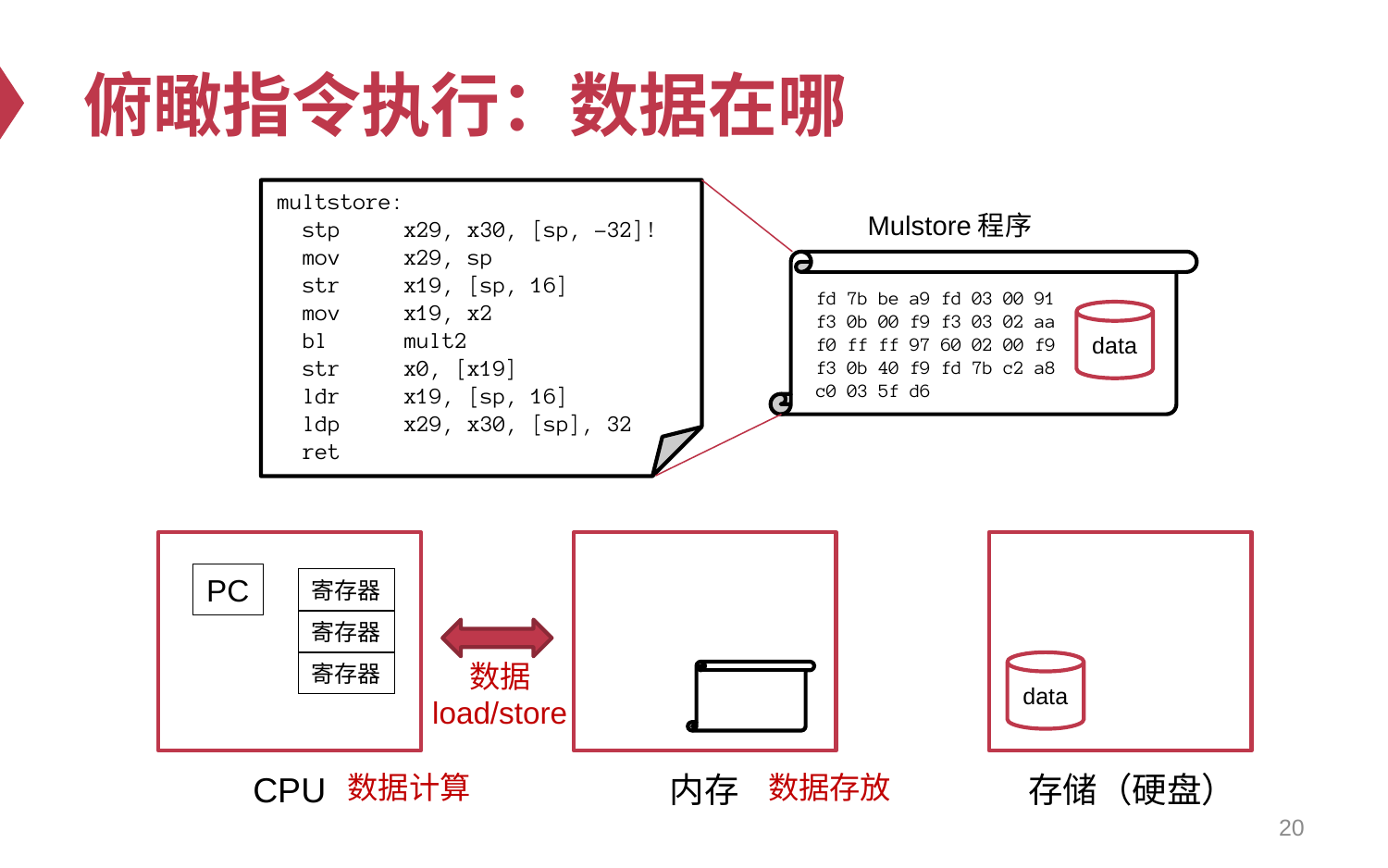

# 俯瞰指令执行：数据在哪

multstore:
  stp     x29, x30, [sp, -32]!
  mov     x29, sp
  str     x19, [sp, 16]
  mov     x19, x2
  bl      mult2
  str     x0, [x19]
  ldr     x19, [sp, 16]
  ldp     x29, x30, [sp], 32
  ret

Mulstore程序

fd 7b be a9 fd 03 00 91
f3 0b 00 f9 f3 03 02 aa
f0 ff ff 97 60 02 00 f9
f3 0b 40 f9 fd 7b c2 a8
c0 03 5f d6
data

PC
寄存器
寄存器

数据
load/store
寄存器
data

数据计算
数据存放
存储（硬盘）
CPU
内存
20